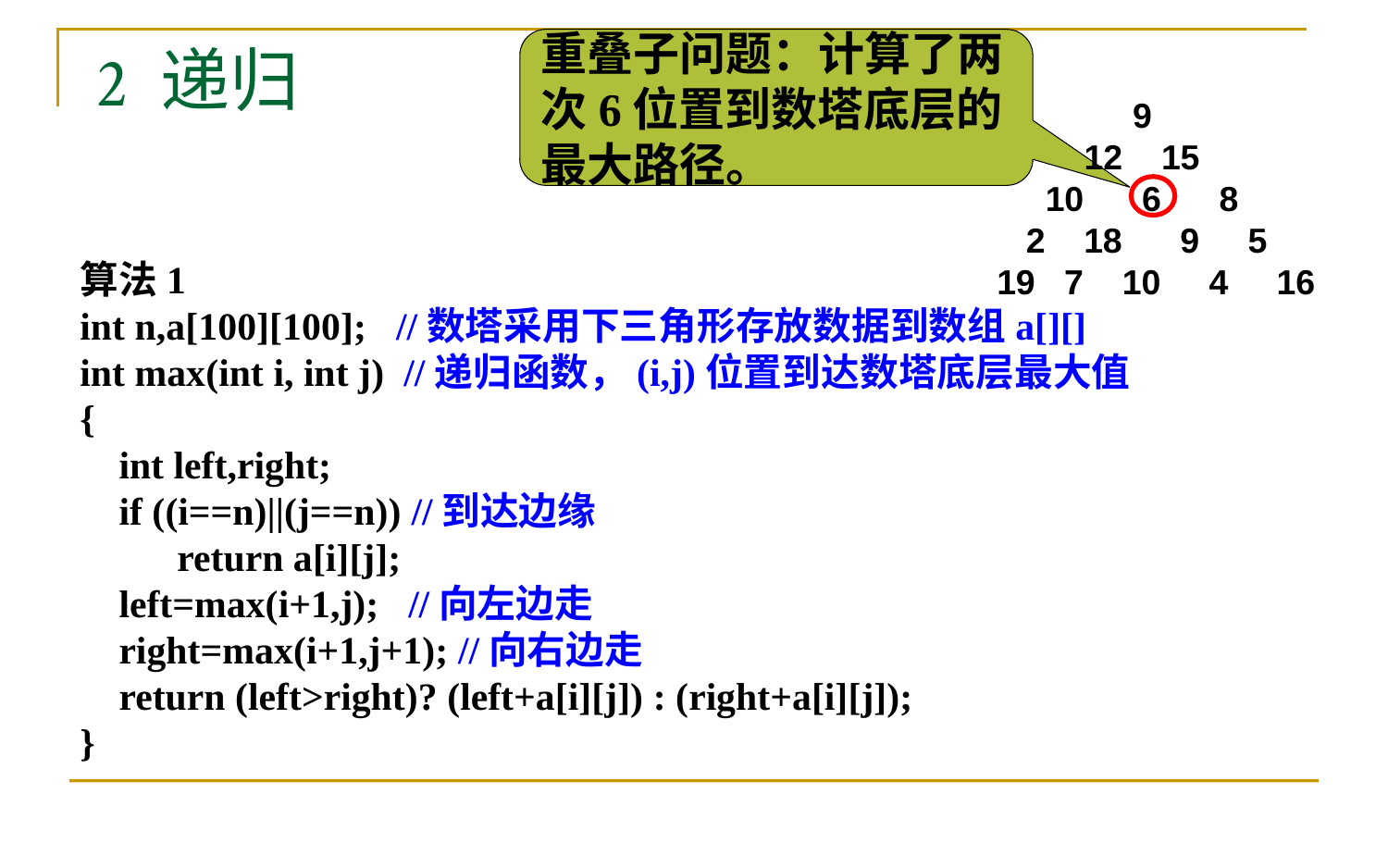

# 2 递归
重叠子问题：计算了两次6位置到数塔底层的最大路径。
              9
         12    15
     10      6      8
   2    18      9     5
19   7    10     4     16

算法1
int n,a[100][100];   //数塔采用下三角形存放数据到数组a[][]
int max(int i, int j)  //递归函数，(i,j)位置到达数塔底层最大值
{
    int left,right;
    if ((i==n)||(j==n)) //到达边缘
          return a[i][j];
    left=max(i+1,j);   //向左边走
    right=max(i+1,j+1); //向右边走
    return (left>right)? (left+a[i][j]) : (right+a[i][j]);
}